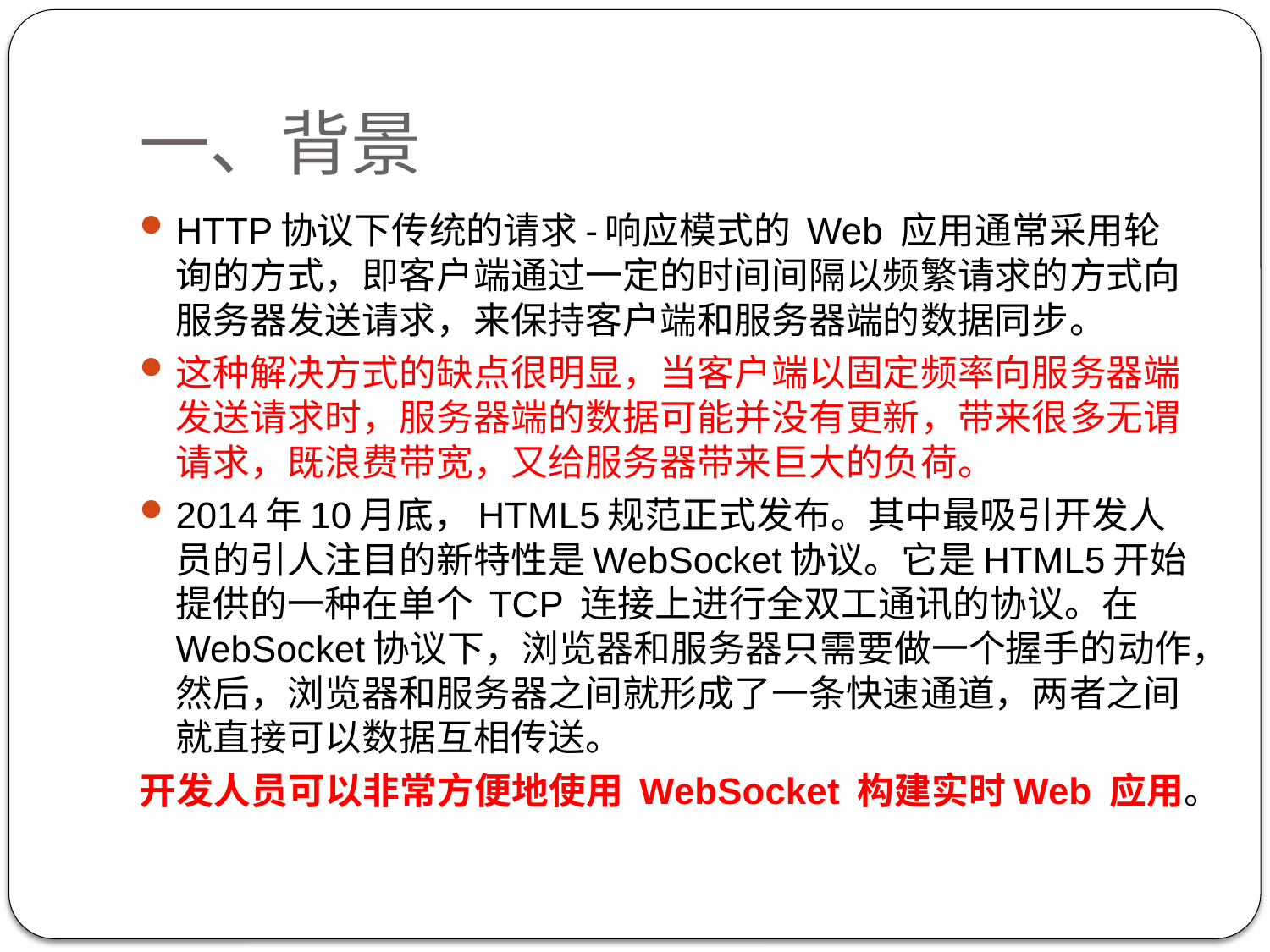

# 一、背景
HTTP协议下传统的请求-响应模式的 Web 应用通常采用轮询的方式，即客户端通过一定的时间间隔以频繁请求的方式向服务器发送请求，来保持客户端和服务器端的数据同步。
这种解决方式的缺点很明显，当客户端以固定频率向服务器端发送请求时，服务器端的数据可能并没有更新，带来很多无谓请求，既浪费带宽，又给服务器带来巨大的负荷。
2014年10月底，HTML5规范正式发布。其中最吸引开发人员的引人注目的新特性是WebSocket协议。它是HTML5开始提供的一种在单个 TCP 连接上进行全双工通讯的协议。在WebSocket协议下，浏览器和服务器只需要做一个握手的动作，然后，浏览器和服务器之间就形成了一条快速通道，两者之间就直接可以数据互相传送。
开发人员可以非常方便地使用 WebSocket 构建实时Web 应用。